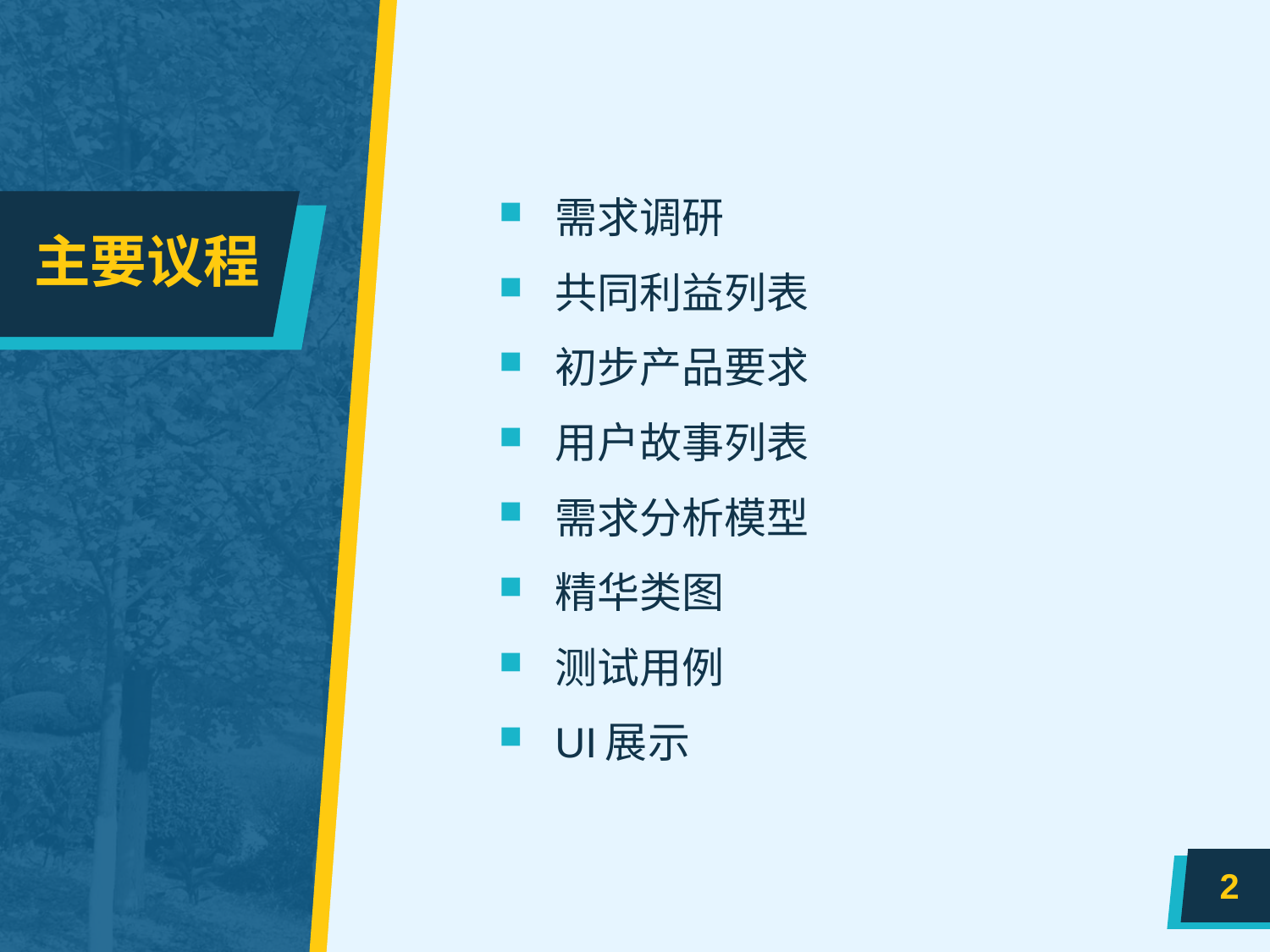

需求调研
共同利益列表
初步产品要求
用户故事列表
需求分析模型
精华类图
测试用例
UI展示
# 主要议程
2